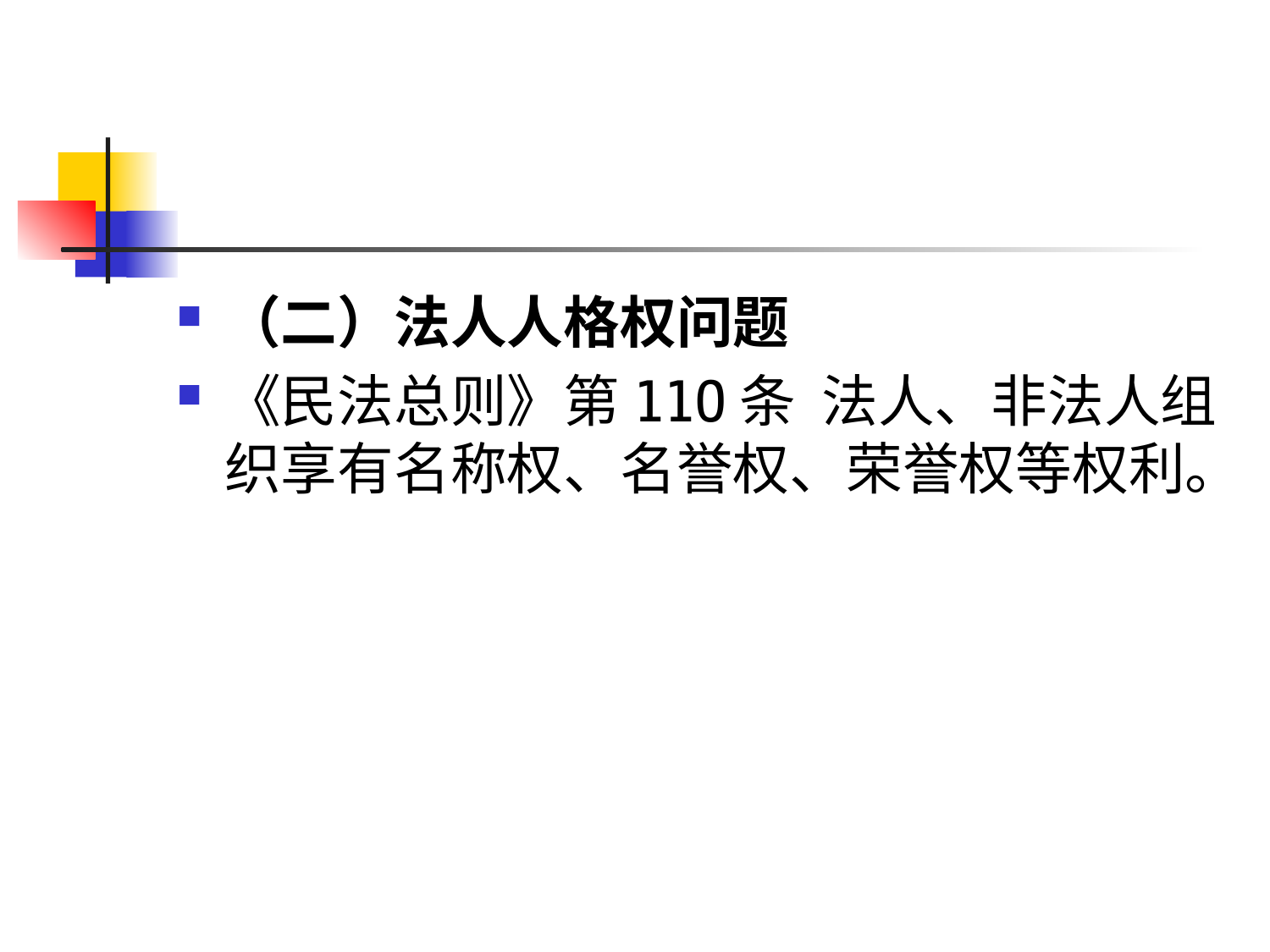

#
（二）法人人格权问题
《民法总则》第110条  法人、非法人组织享有名称权、名誉权、荣誉权等权利。